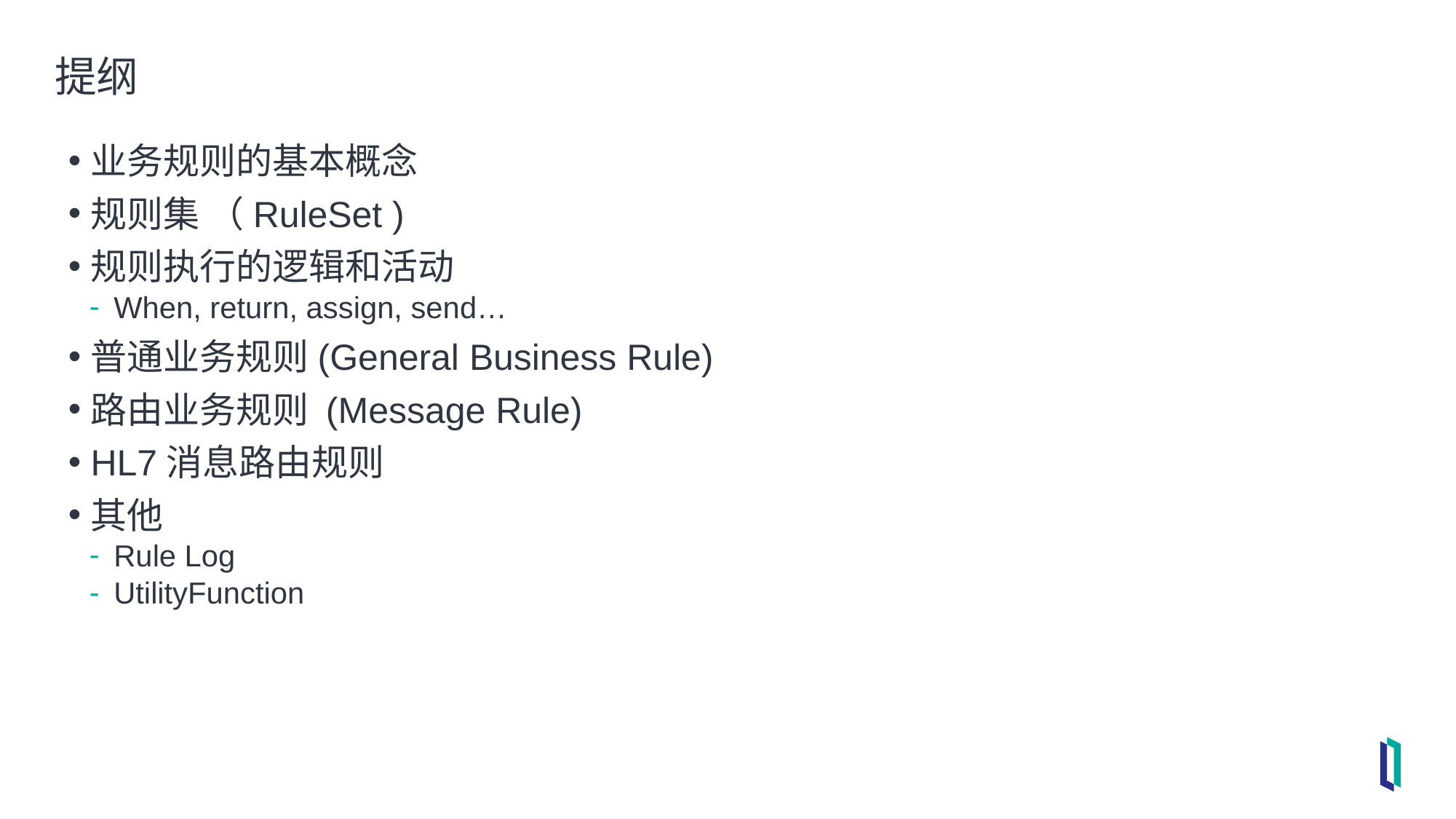

# 提纲
业务规则的基本概念
规则集 （RuleSet )
规则执行的逻辑和活动
When, return, assign, send…
普通业务规则(General Business Rule)
路由业务规则 (Message Rule)
HL7消息路由规则
其他
Rule Log
UtilityFunction